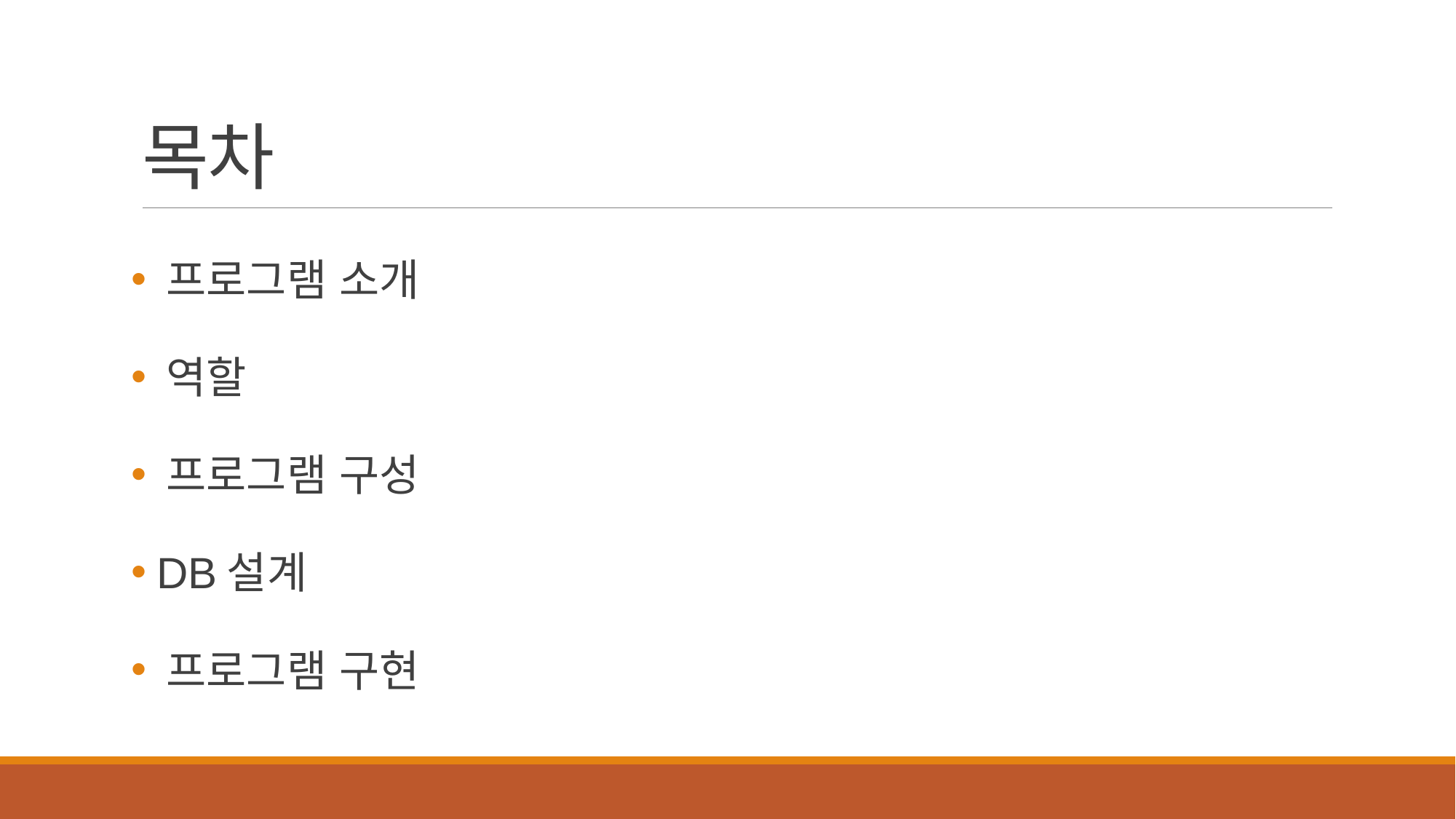

# 목차
 프로그램 소개
 역할
 프로그램 구성
 DB설계
 프로그램 구현